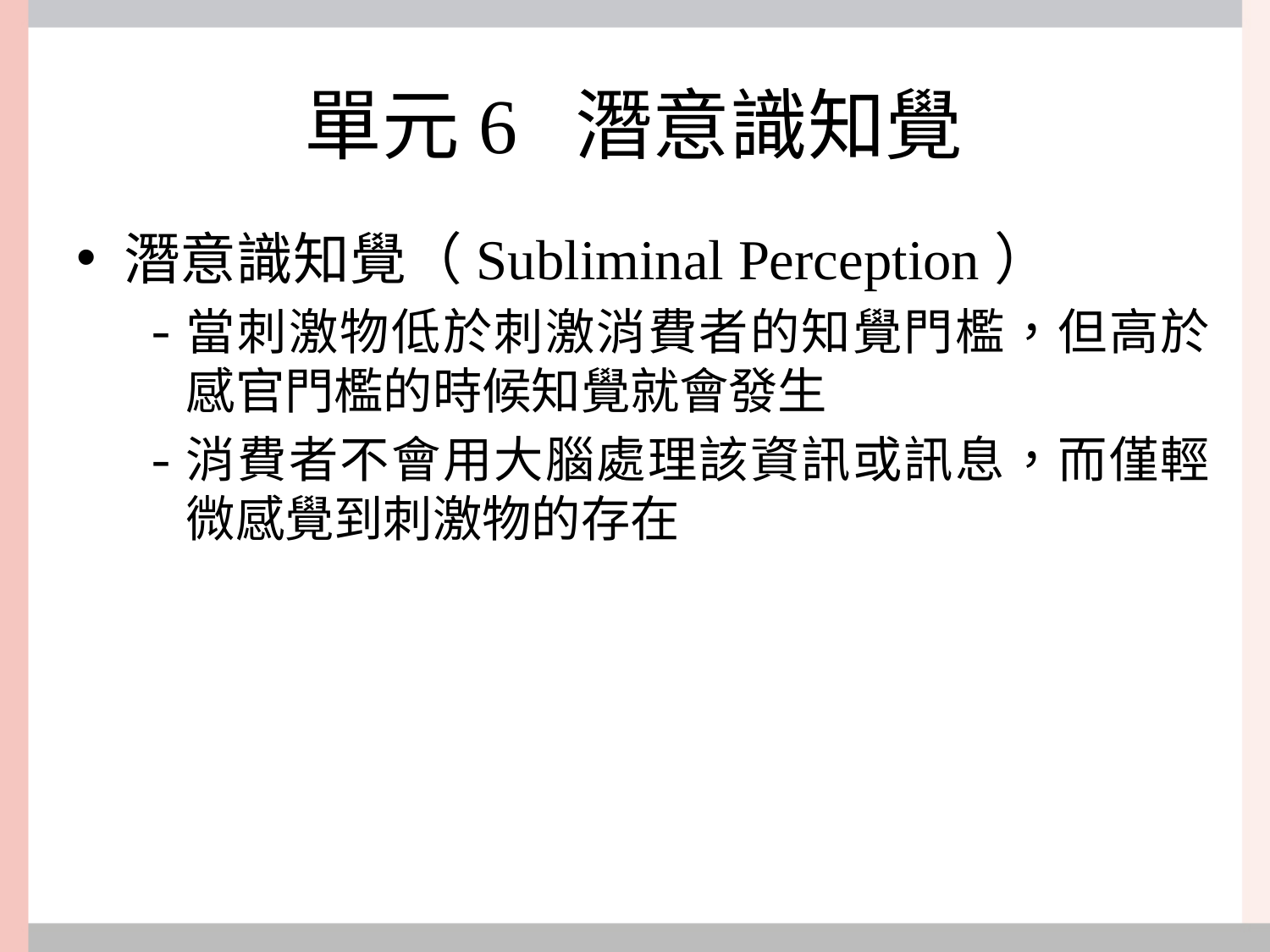

# 單元6  潛意識知覺
潛意識知覺（Subliminal Perception）
當刺激物低於刺激消費者的知覺門檻，但高於感官門檻的時候知覺就會發生
消費者不會用大腦處理該資訊或訊息，而僅輕微感覺到刺激物的存在